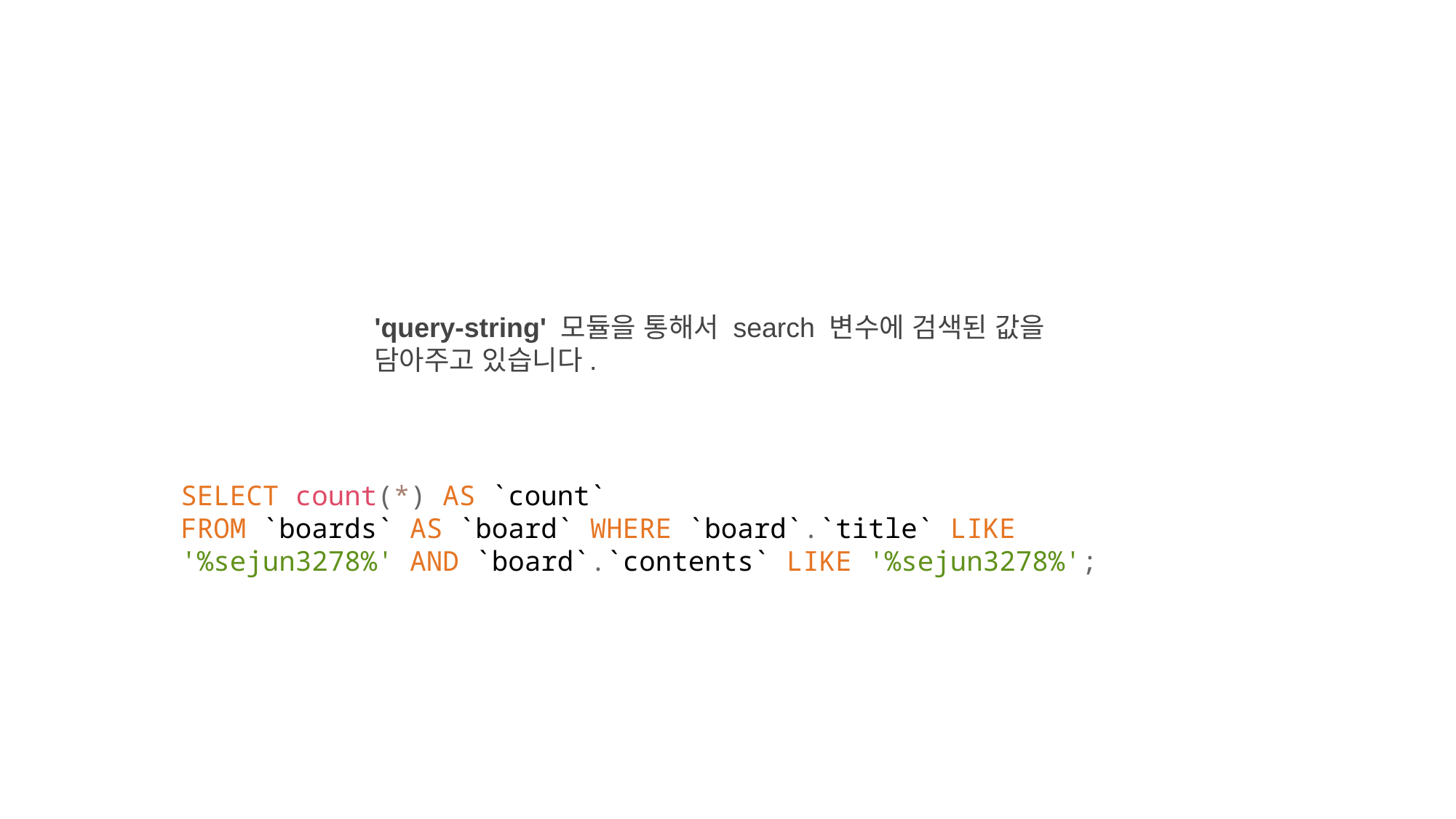

'query-string' 모듈을 통해서 search 변수에 검색된 값을 담아주고 있습니다.

SELECT count(*) AS `count`
FROM `boards` AS `board` WHERE `board`.`title` LIKE '%sejun3278%' AND `board`.`contents` LIKE '%sejun3278%';